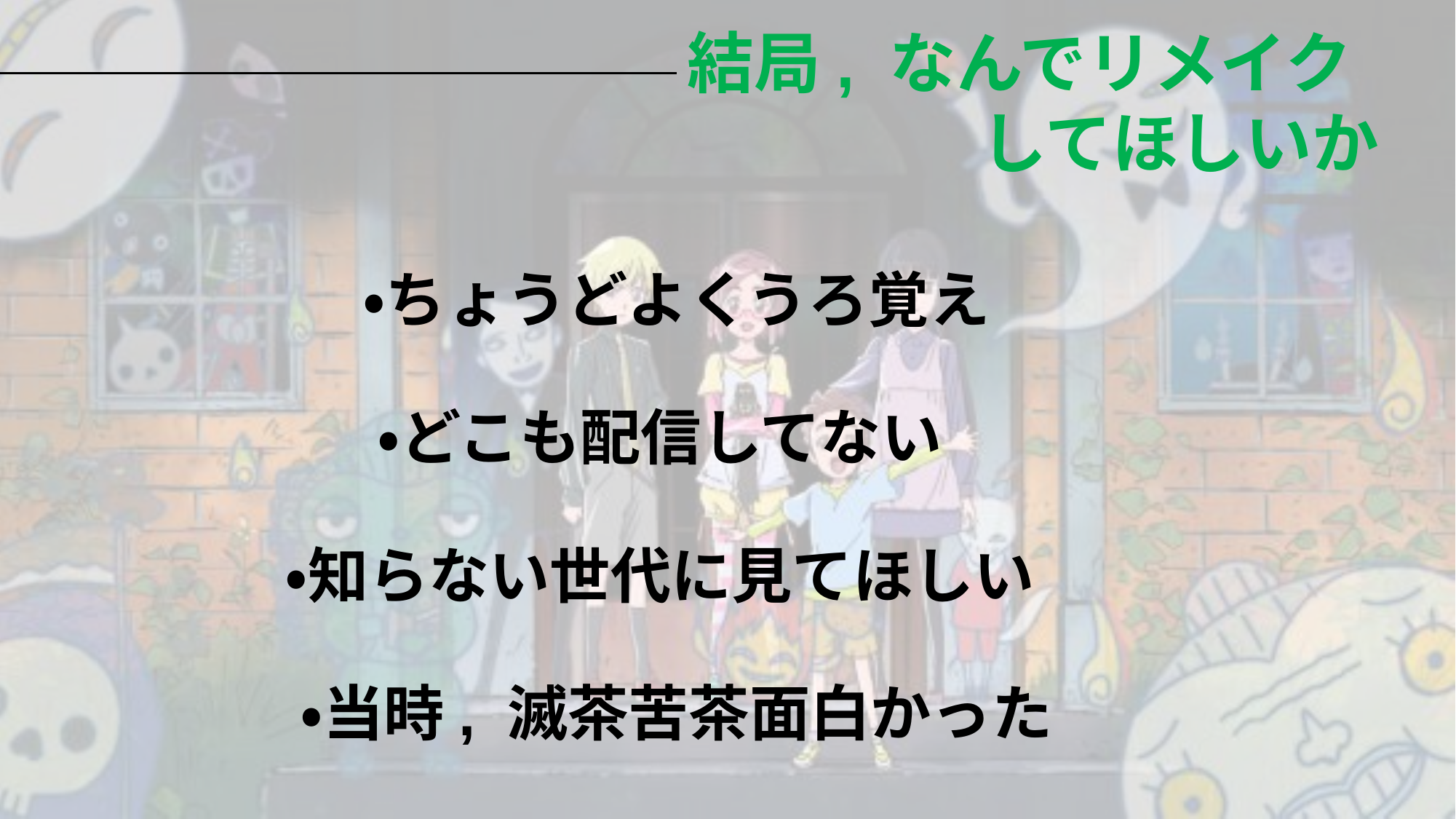

結局, なんでリメイク
してほしいか
・ちょうどよくうろ覚え
・どこも配信してない
・知らない世代に見てほしい
・当時, 滅茶苦茶面白かった